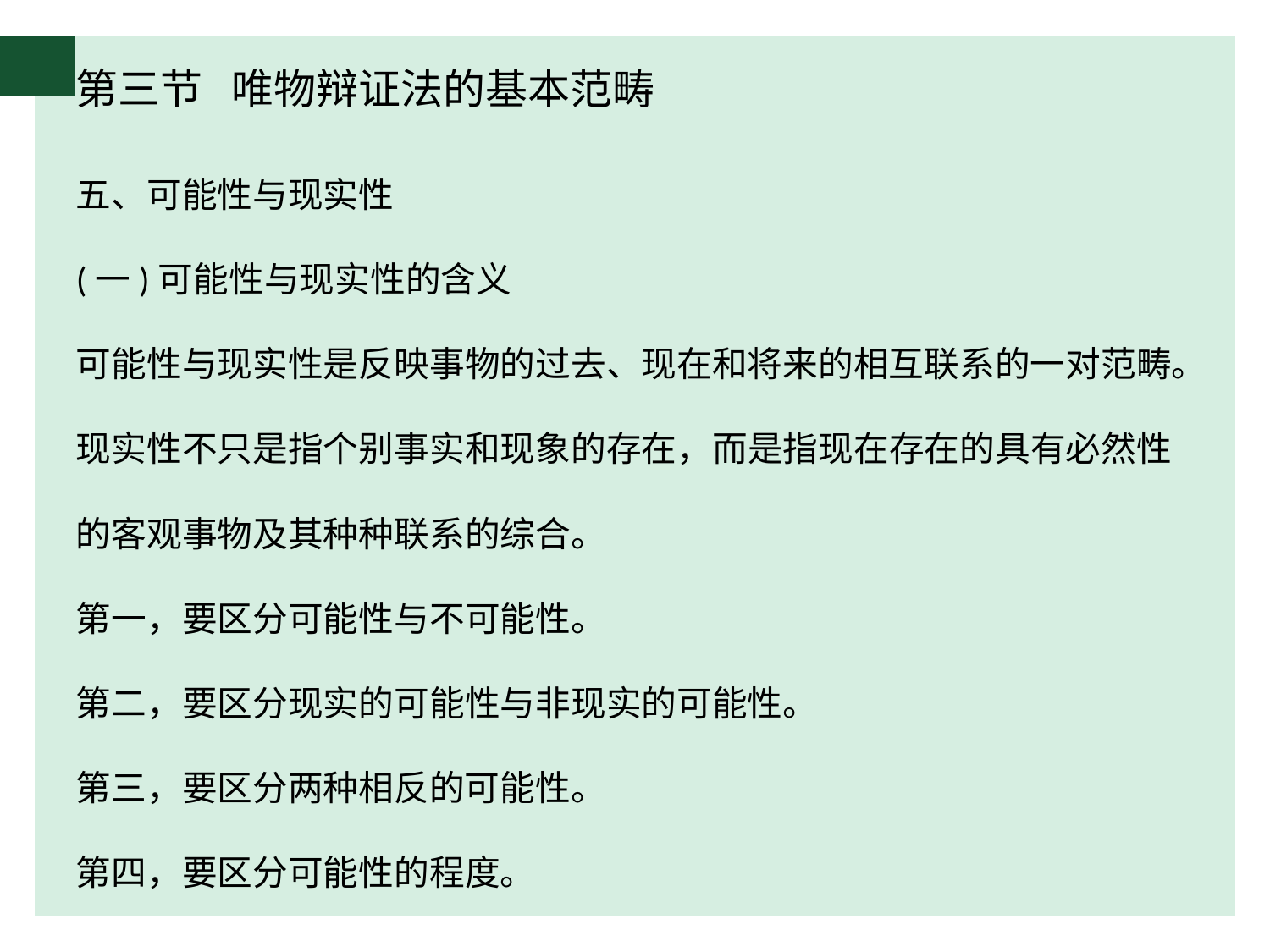

# 第三节   唯物辩证法的基本范畴
五、可能性与现实性
(一)可能性与现实性的含义
可能性与现实性是反映事物的过去、现在和将来的相互联系的一对范畴。
现实性不只是指个别事实和现象的存在，而是指现在存在的具有必然性的客观事物及其种种联系的综合。
第一，要区分可能性与不可能性。
第二，要区分现实的可能性与非现实的可能性。
第三，要区分两种相反的可能性。
第四，要区分可能性的程度。